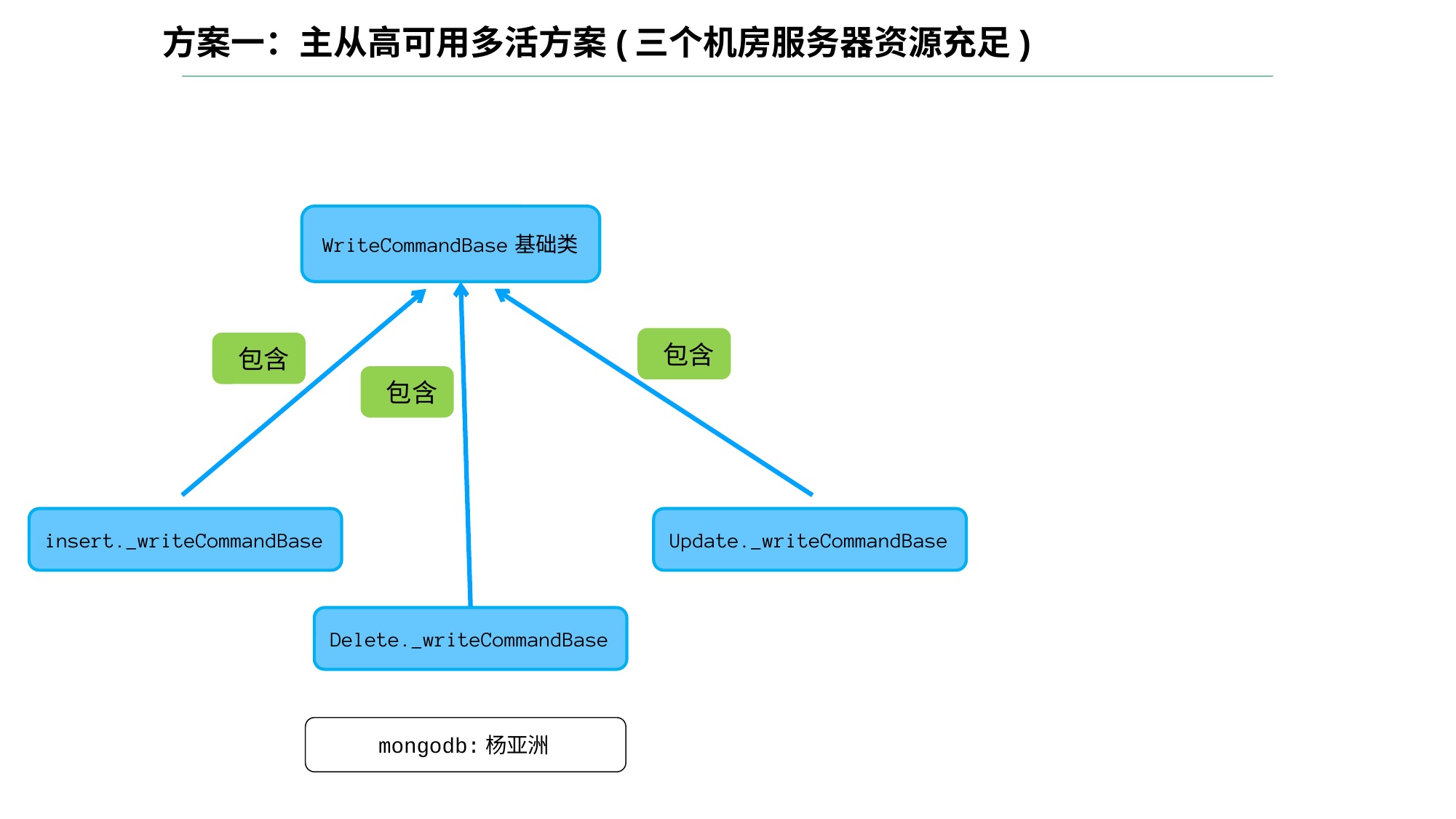

方案一：主从高可用多活方案(三个机房服务器资源充足)

 WriteCommandBase基础类

  包含

  包含

  包含

 insert._writeCommandBase

 Update._writeCommandBase

 Delete._writeCommandBase

     mongodb:杨亚洲